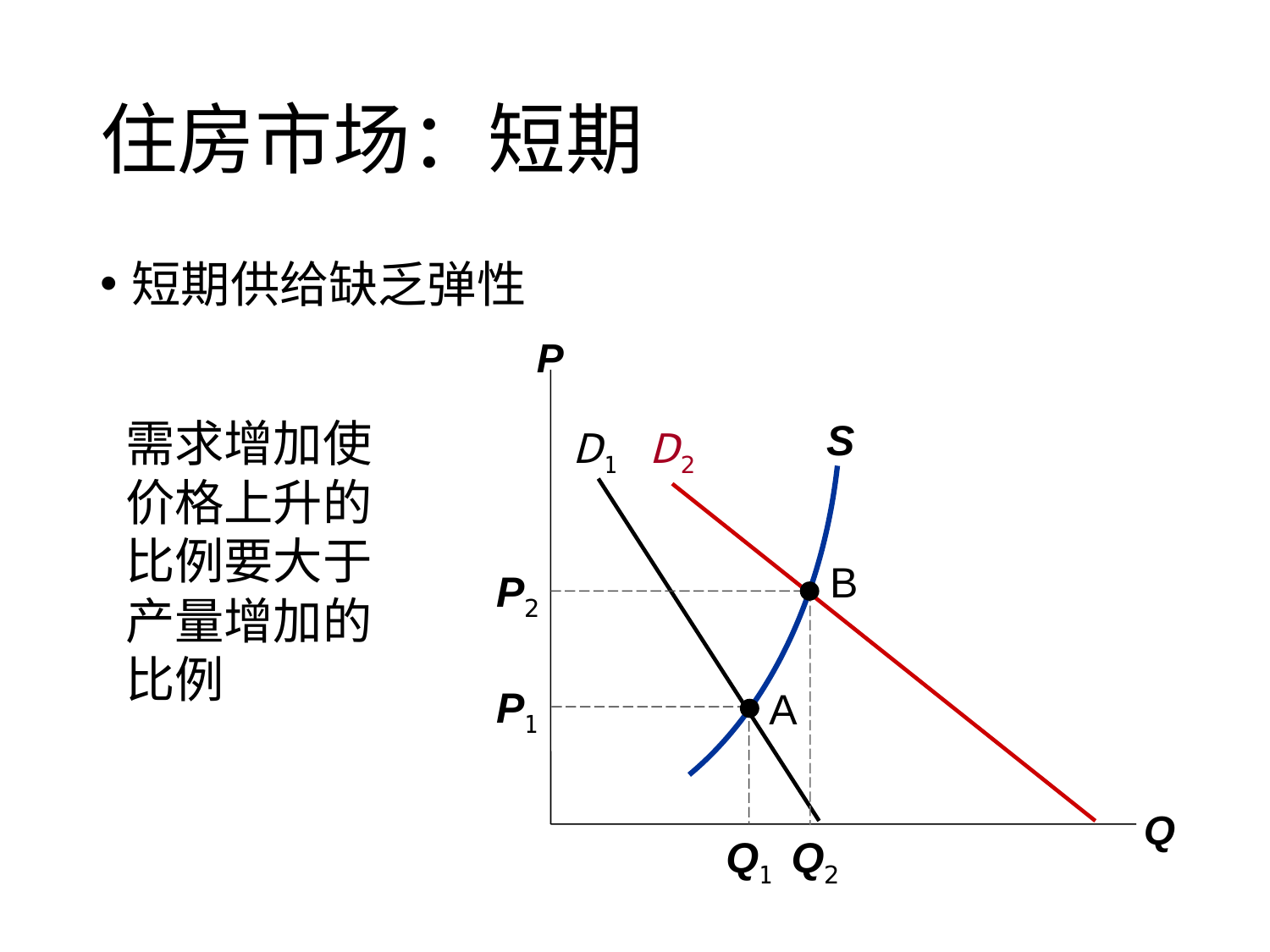

# 住房市场：短期
短期供给缺乏弹性
P

Q

S
需求增加使价格上升的比例要大于产量增加的比例
D1

D2

B

P2

Q2
P1

Q1
A